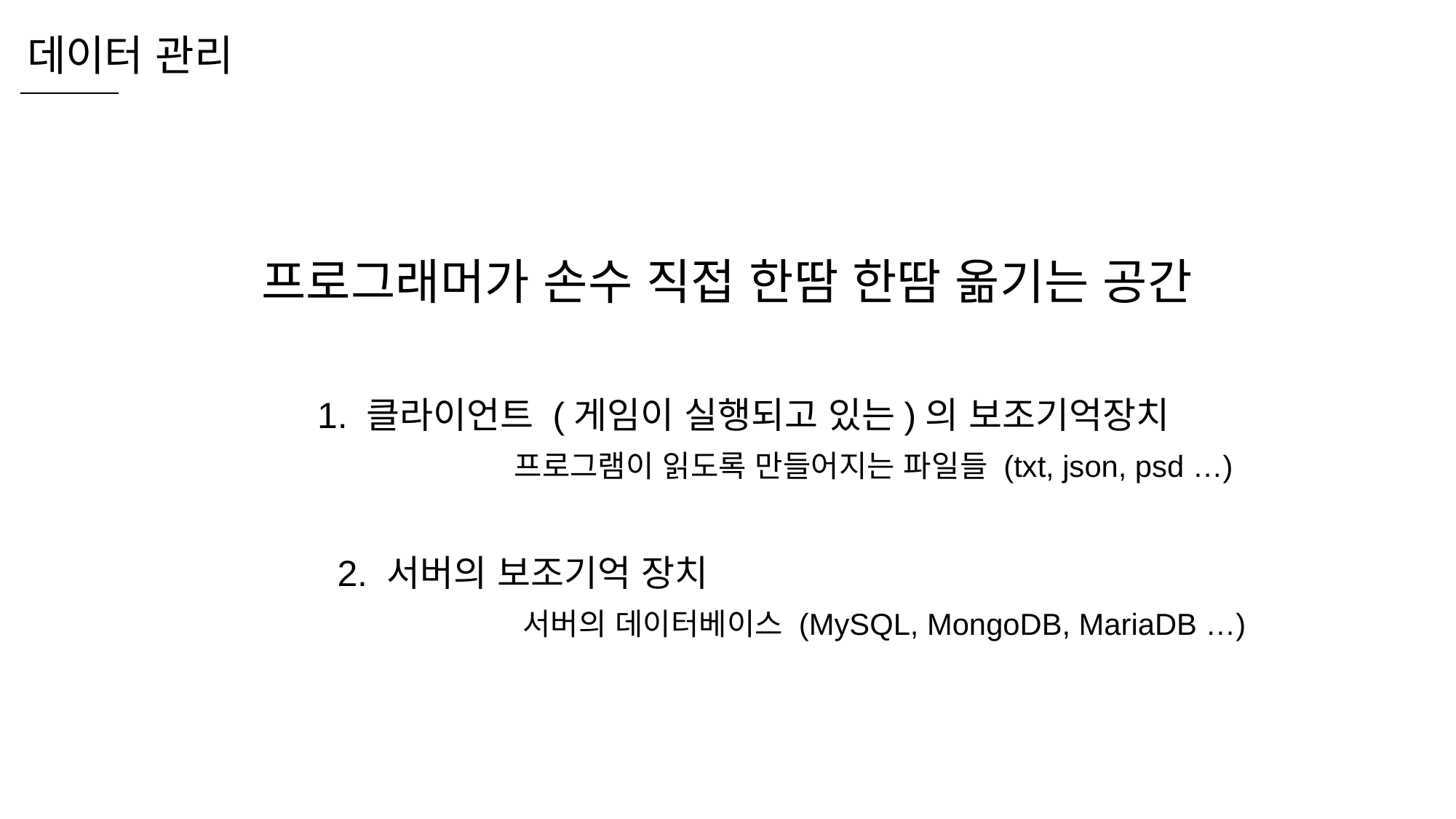

데이터 관리
프로그래머가 손수 직접 한땀 한땀 옮기는 공간
1. 클라이언트 (게임이 실행되고 있는)의 보조기억장치
프로그램이 읽도록 만들어지는 파일들 (txt, json, psd …)
2. 서버의 보조기억 장치
서버의 데이터베이스 (MySQL, MongoDB, MariaDB …)